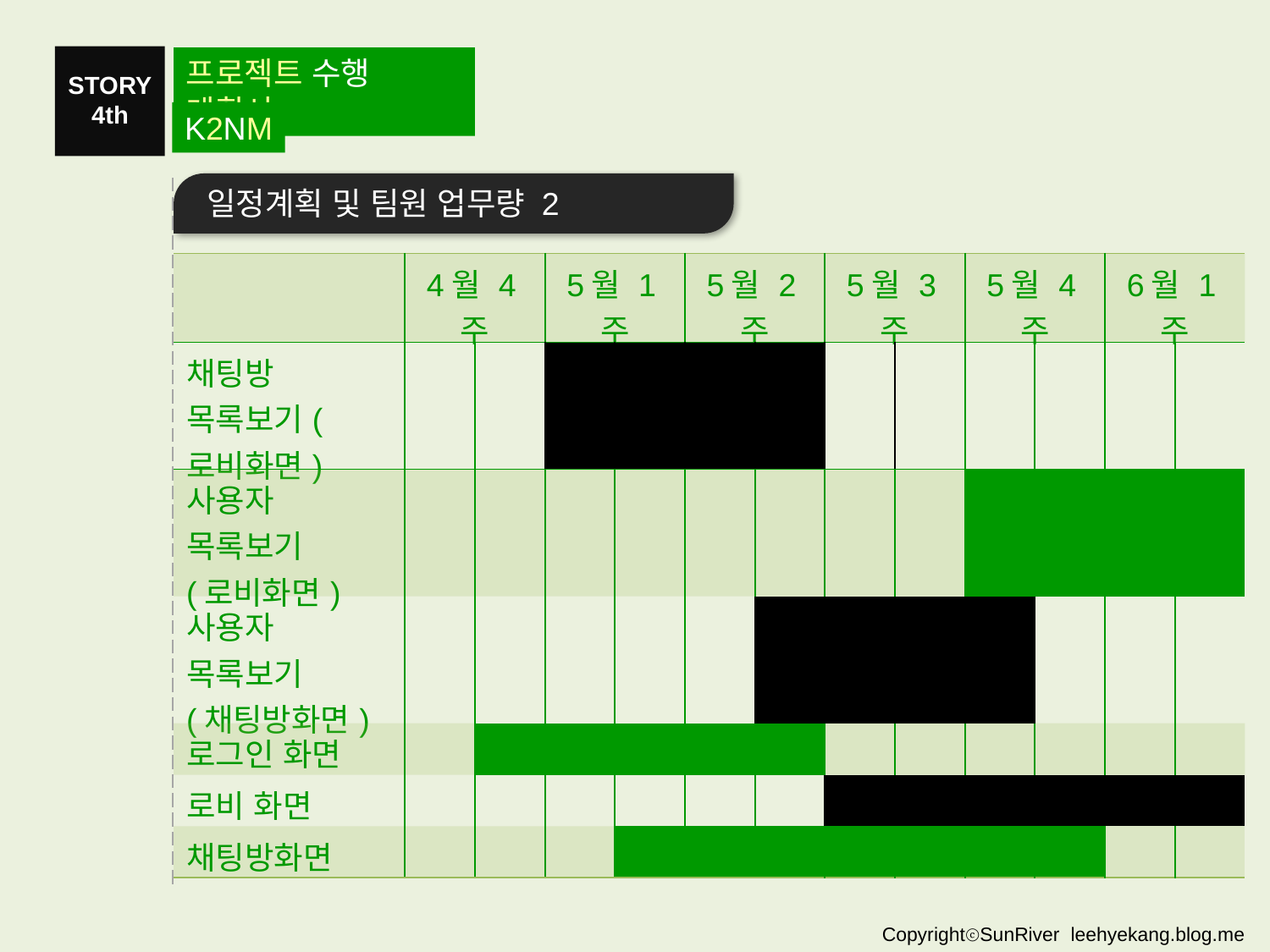

프로젝트 수행 계획서
STORY
4th
K2NM

일정계획 및 팀원 업무량 2
|  | 4월 4주 |  | 5월 1주 |  | 5월 2주 |  | 5월 3주 |  | 5월 4주 |  | 6월 1주 |  |
| --- | --- | --- | --- | --- | --- | --- | --- | --- | --- | --- | --- | --- |
| 채팅방 목록보기(로비화면) |  |  |  |  |  |  |  |  |  |  |  |  |
| 사용자 목록보기 (로비화면) |  |  |  |  |  |  |  |  |  |  |  |  |
| 사용자 목록보기 (채팅방화면) |  |  |  |  |  |  |  |  |  |  |  |  |
| 로그인 화면 |  |  |  |  |  |  |  |  |  |  |  |  |
| 로비 화면 |  |  |  |  |  |  |  |  |  |  |  |  |
| 채팅방화면 |  |  |  |  |  |  |  |  |  |  |  |  |